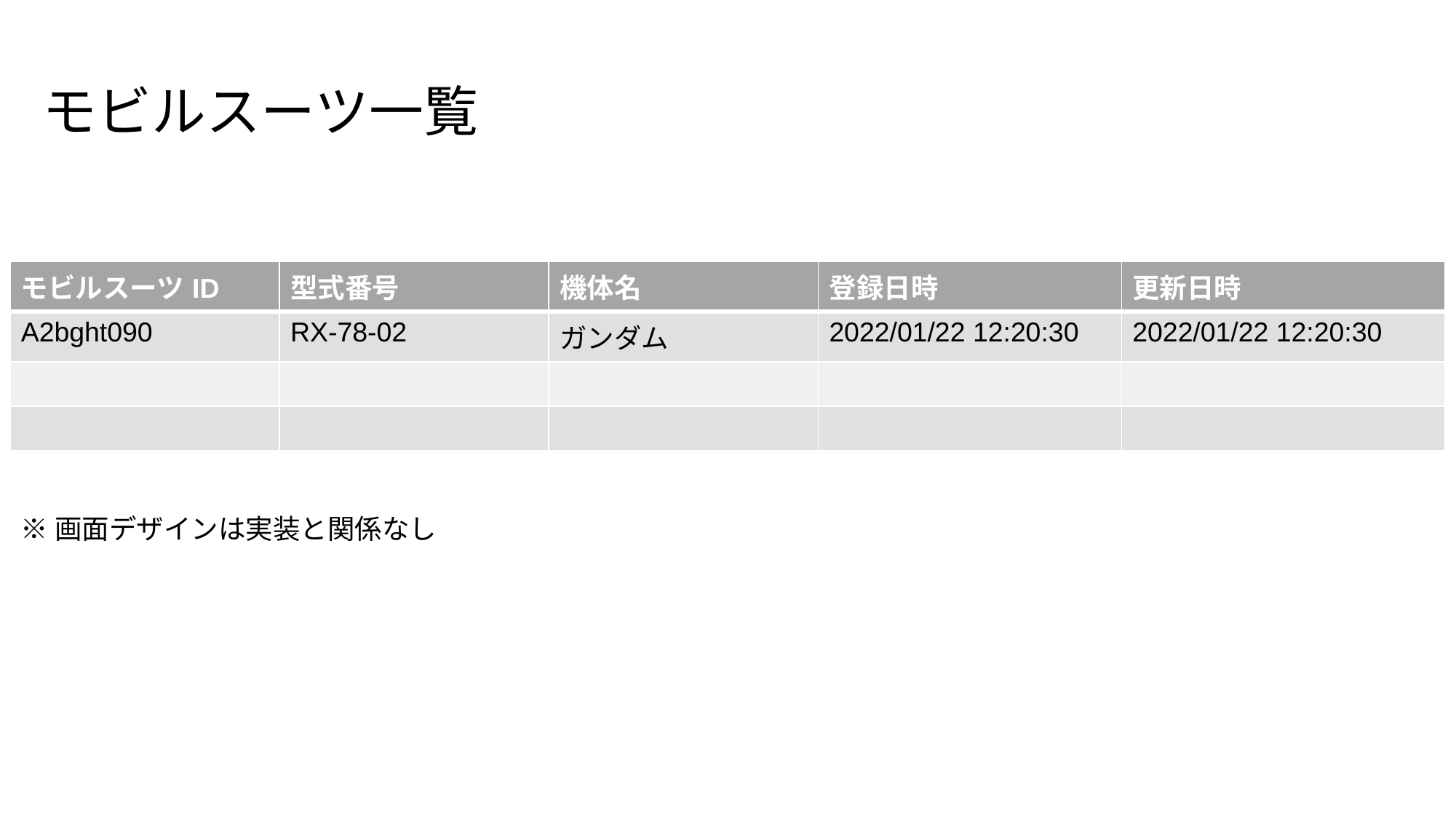

モビルスーツ一覧
| モビルスーツID | 型式番号 | 機体名 | 登録日時 | 更新日時 |
| --- | --- | --- | --- | --- |
| A2bght090 | RX-78-02 | ガンダム | 2022/01/22 12:20:30 | 2022/01/22 12:20:30 |
|  |  |  |  |  |
|  |  |  |  |  |
※画面デザインは実装と関係なし